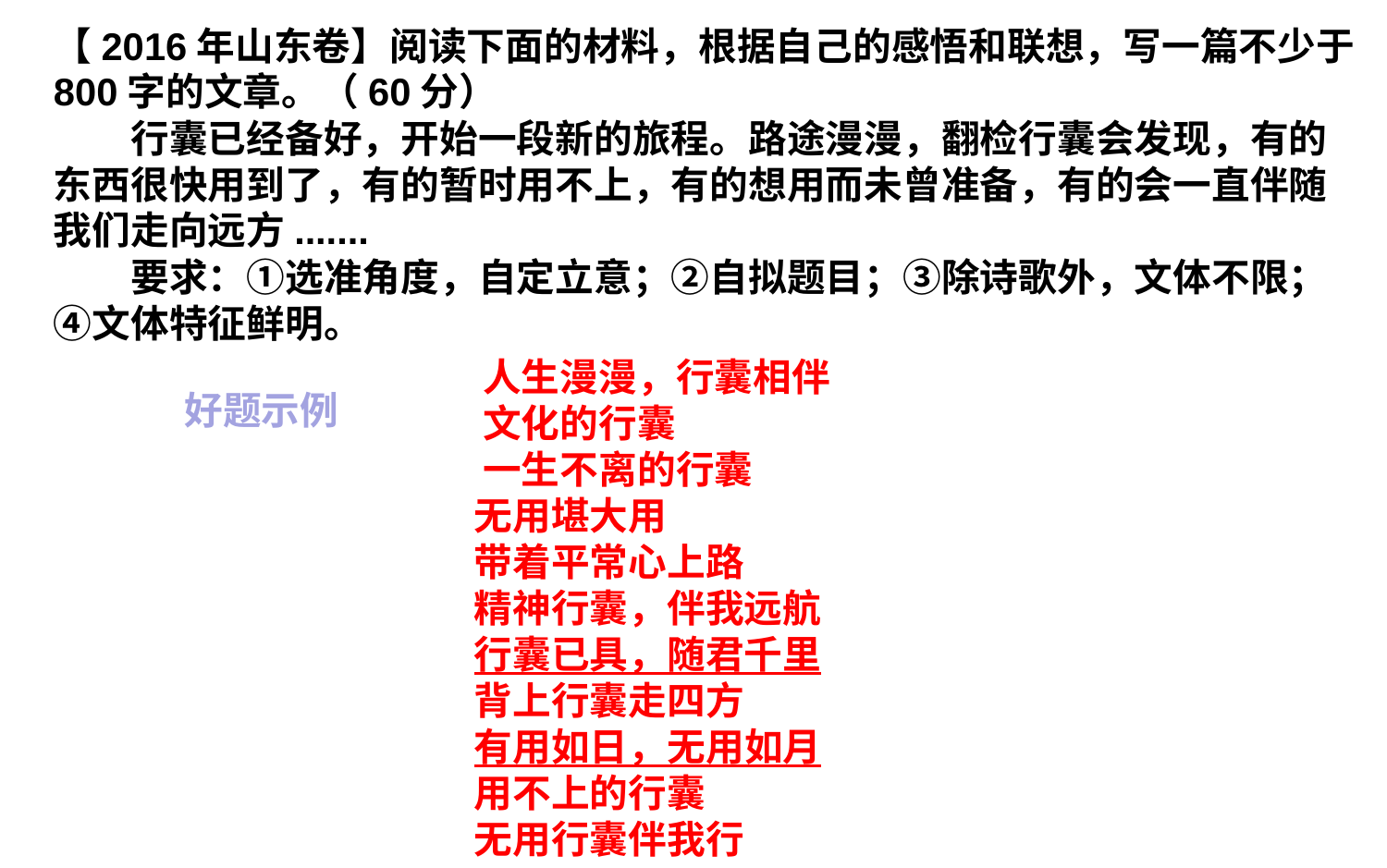

【2016年山东卷】阅读下面的材料，根据自己的感悟和联想，写一篇不少于800字的文章。（60分）
　　行囊已经备好，开始一段新的旅程。路途漫漫，翻检行囊会发现，有的东西很快用到了，有的暂时用不上，有的想用而未曾准备，有的会一直伴随我们走向远方.......
　　要求：①选准角度，自定立意；②自拟题目；③除诗歌外，文体不限；④文体特征鲜明。

       人生漫漫，行囊相伴
       文化的行囊
       一生不离的行囊
      无用堪大用
      带着平常心上路
      精神行囊，伴我远航
      行囊已具，随君千里
      背上行囊走四方
      有用如日，无用如月
      用不上的行囊
      无用行囊伴我行
   好题示例